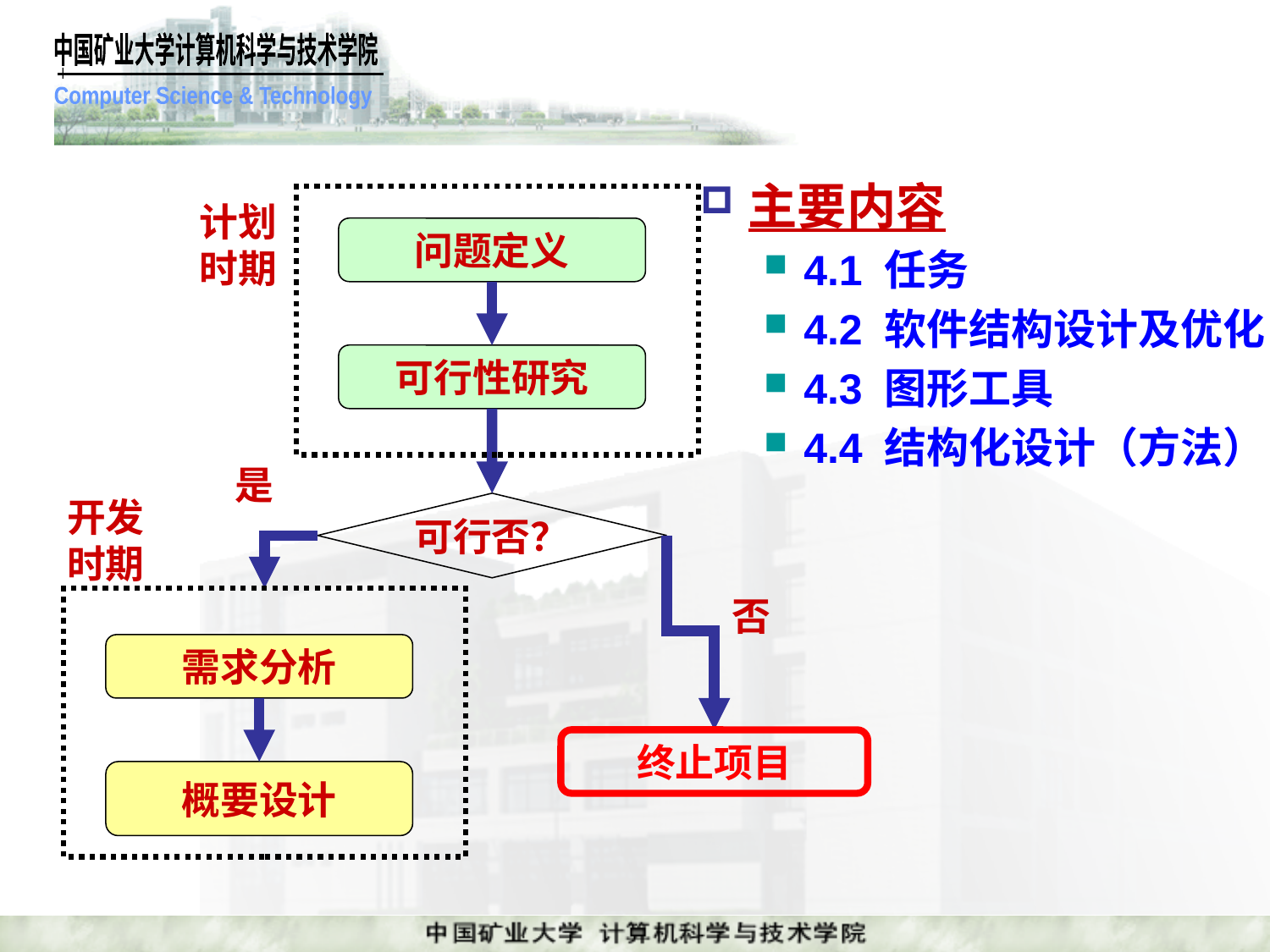

# 第四章 概要设计
主要内容
4.1 任务
4.2 软件结构设计及优化
4.3 图形工具
4.4 结构化设计（方法）
计划
时期

问题定义
可行性研究
是
开发
时期

可行否？
否
需求分析
终止项目
概要设计
2